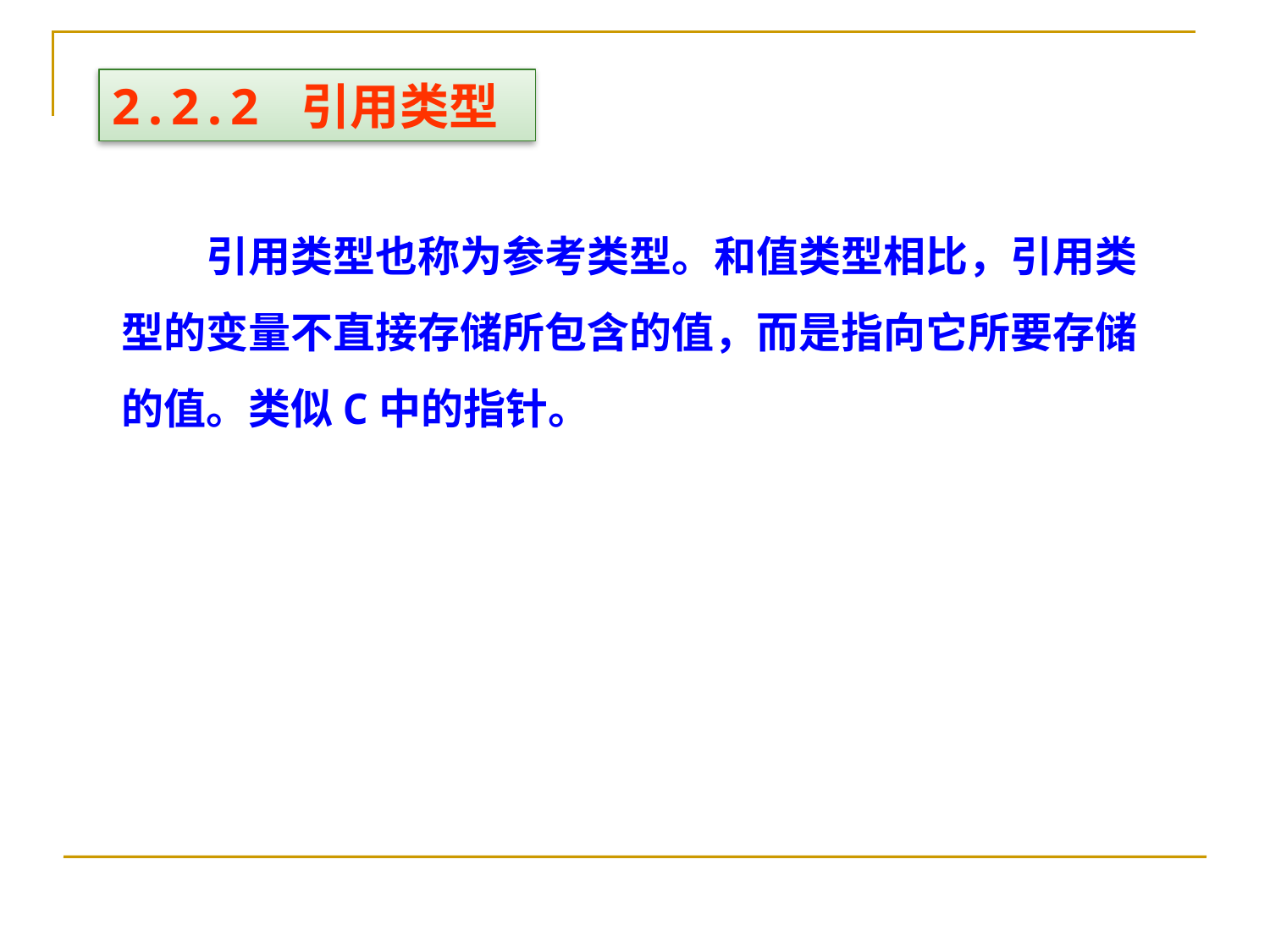

2.2.2 引用类型
　　引用类型也称为参考类型。和值类型相比，引用类型的变量不直接存储所包含的值，而是指向它所要存储的值。类似C中的指针。